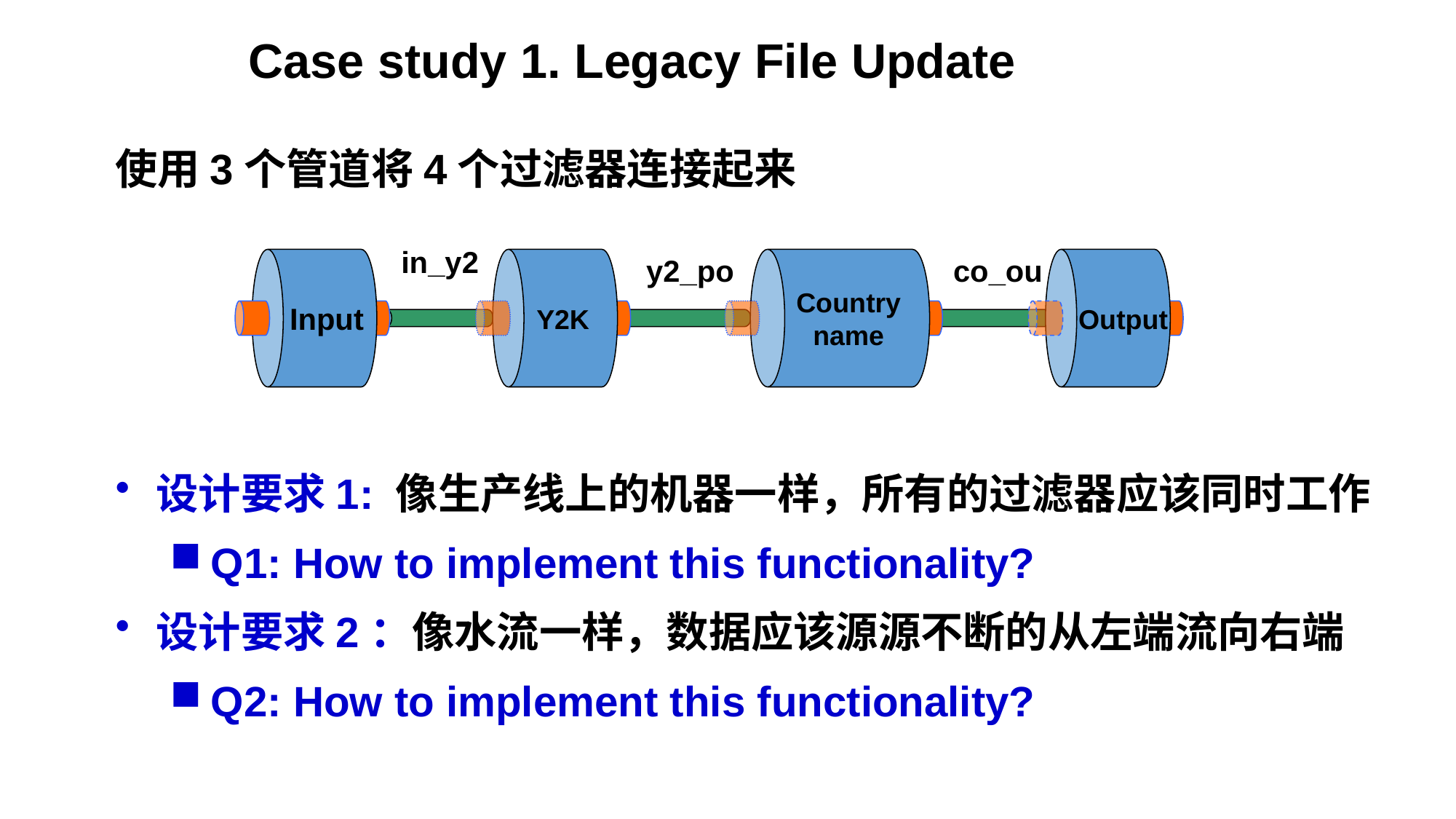

Case study 1. Legacy File Update
使用3个管道将4个过滤器连接起来
Country
name
in_y2
y2_po
co_ou

  Input
Y2K
   Output

设计要求1: 像生产线上的机器一样，所有的过滤器应该同时工作
Q1: How to implement this functionality?
设计要求2：像水流一样，数据应该源源不断的从左端流向右端
Q2: How to implement this functionality?